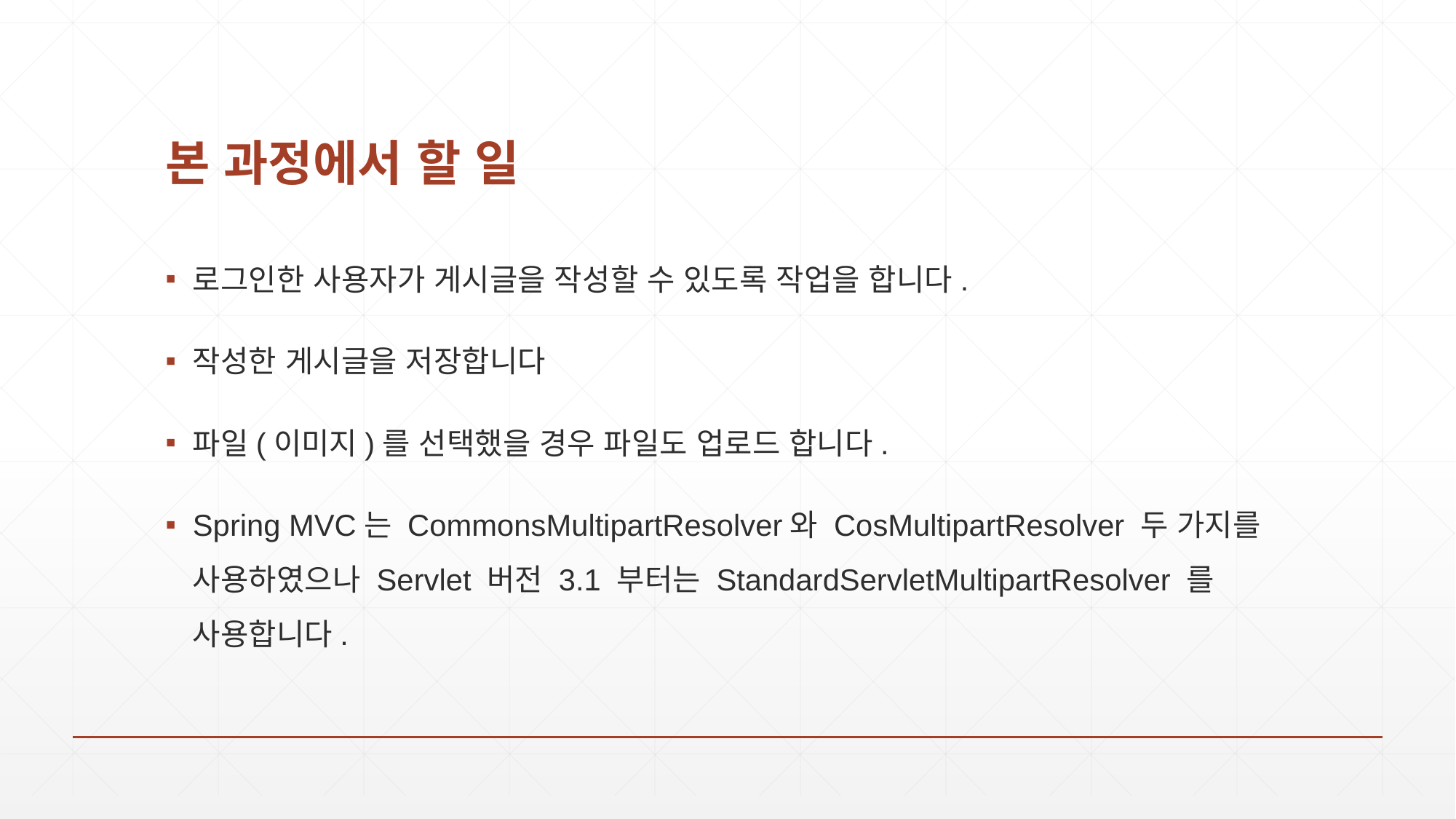

# 본 과정에서 할 일
로그인한 사용자가 게시글을 작성할 수 있도록 작업을 합니다.
작성한 게시글을 저장합니다
파일(이미지)를 선택했을 경우 파일도 업로드 합니다.
Spring MVC는 CommonsMultipartResolver와 CosMultipartResolver 두 가지를 사용하였으나 Servlet 버전 3.1 부터는 StandardServletMultipartResolver 를 사용합니다.